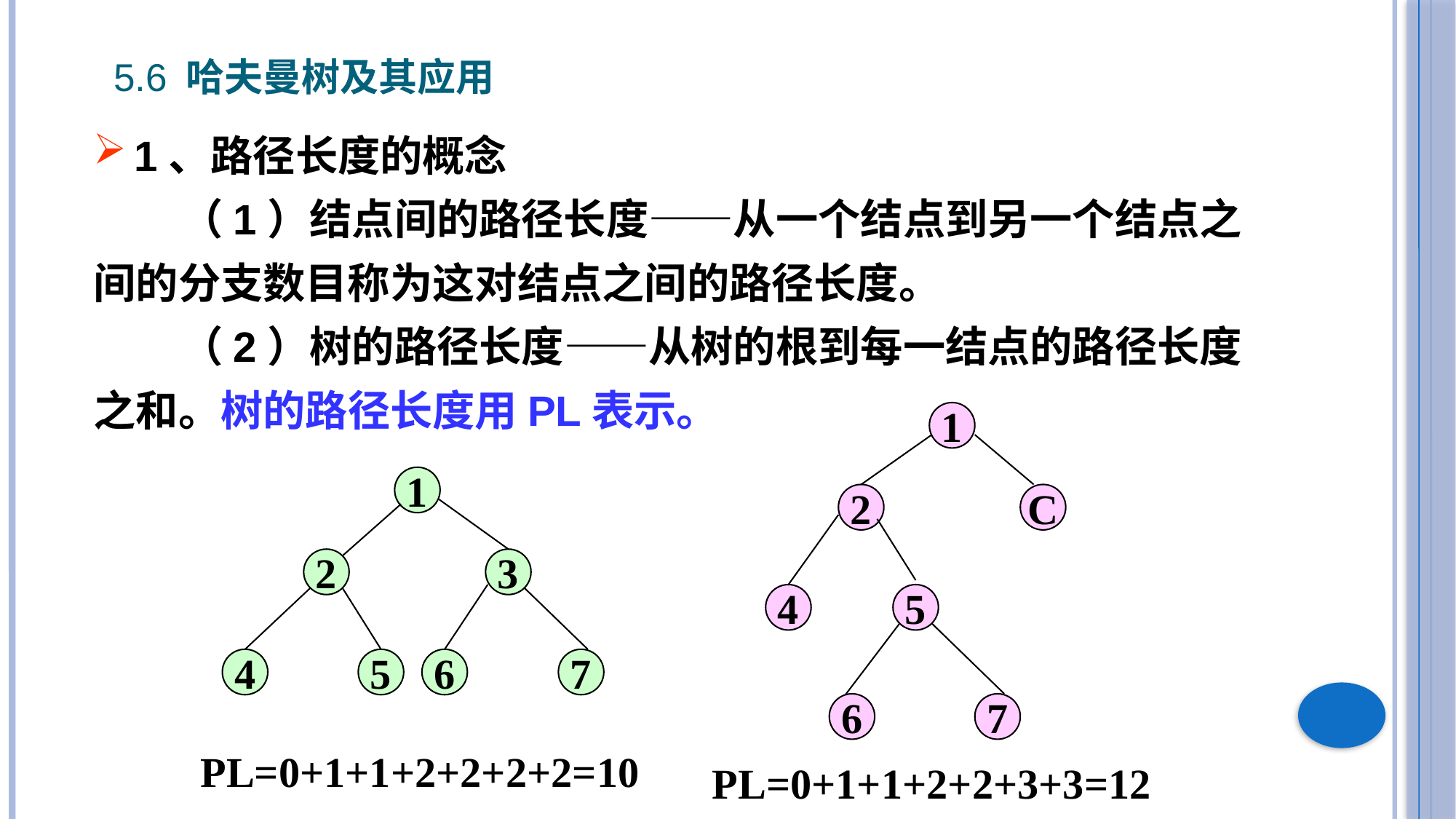

5.6 哈夫曼树及其应用
1、路径长度的概念
        （1）结点间的路径长度——从一个结点到另一个结点之间的分支数目称为这对结点之间的路径长度。
        （2）树的路径长度——从树的根到每一结点的路径长度之和。树的路径长度用PL表示。

1
1
2
C
2
3
4
5
4
5
6
7
6
7
PL=0+1+1+2+2+2+2=10
PL=0+1+1+2+2+3+3=12